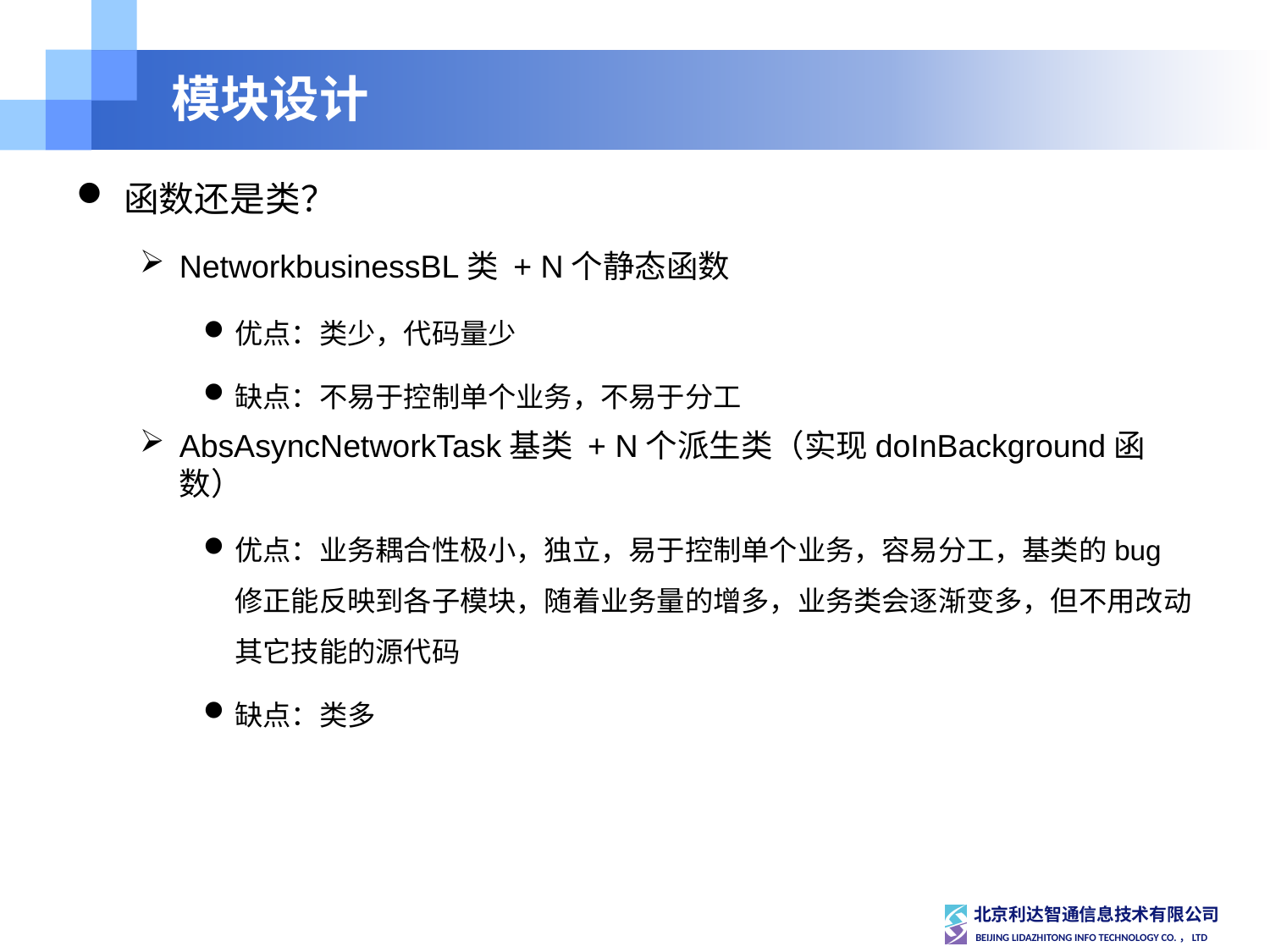

# 模块设计
函数还是类？
NetworkbusinessBL类 + N个静态函数
优点：类少，代码量少
缺点：不易于控制单个业务，不易于分工
AbsAsyncNetworkTask基类 + N个派生类（实现doInBackground函数）
优点：业务耦合性极小，独立，易于控制单个业务，容易分工，基类的bug修正能反映到各子模块，随着业务量的增多，业务类会逐渐变多，但不用改动其它技能的源代码
缺点：类多